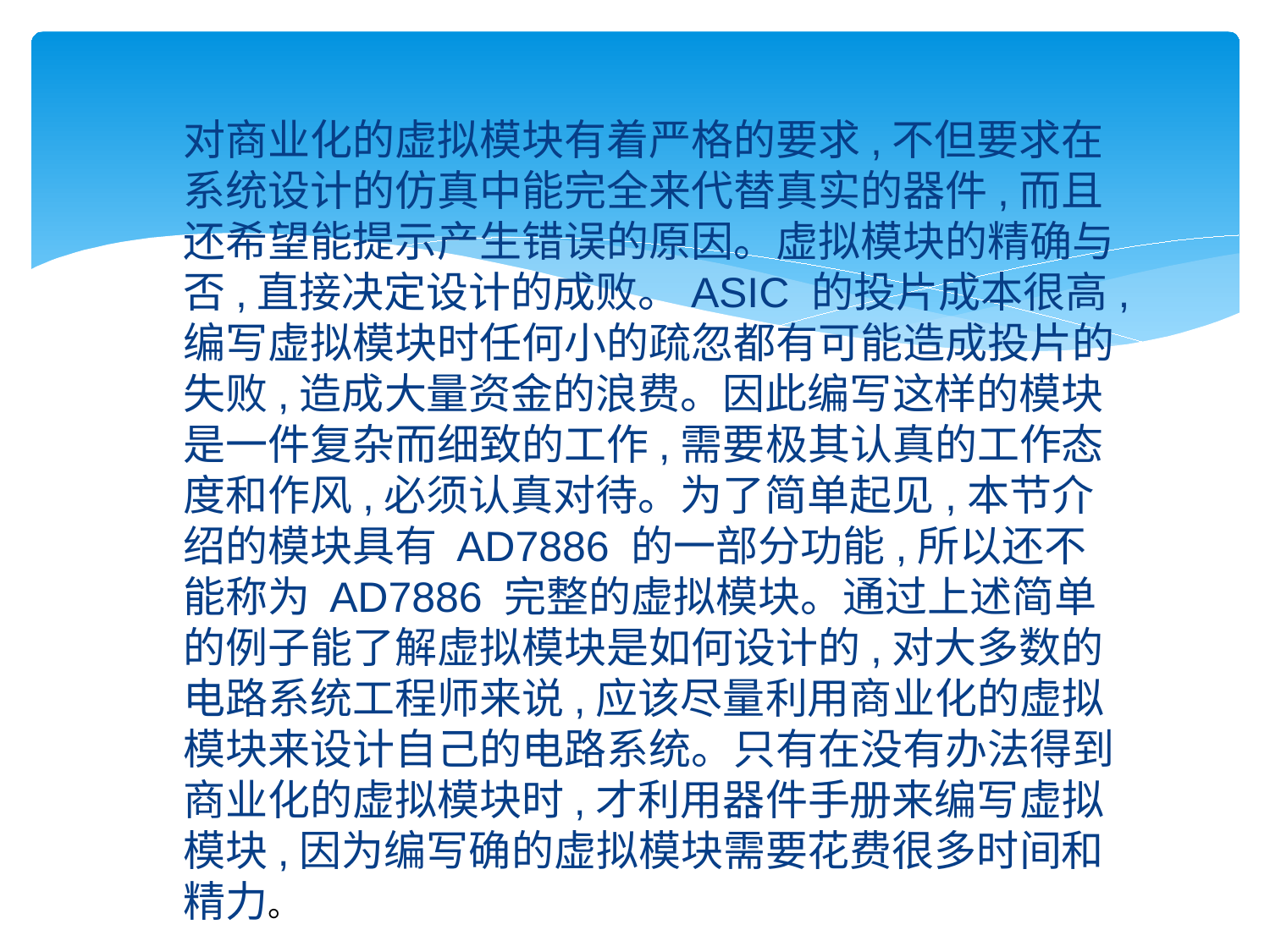

#
对商业化的虚拟模块有着严格的要求,不但要求在系统设计的仿真中能完全来代替真实的器件,而且还希望能提示产生错误的原因。虚拟模块的精确与否,直接决定设计的成败。ASIC 的投片成本很高,编写虚拟模块时任何小的疏忽都有可能造成投片的失败,造成大量资金的浪费。因此编写这样的模块是一件复杂而细致的工作,需要极其认真的工作态度和作风,必须认真对待。为了简单起见,本节介绍的模块具有 AD7886 的一部分功能,所以还不能称为 AD7886 完整的虚拟模块。通过上述简单的例子能了解虚拟模块是如何设计的,对大多数的电路系统工程师来说,应该尽量利用商业化的虚拟模块来设计自己的电路系统。只有在没有办法得到商业化的虚拟模块时,才利用器件手册来编写虚拟模块,因为编写确的虚拟模块需要花费很多时间和精力。